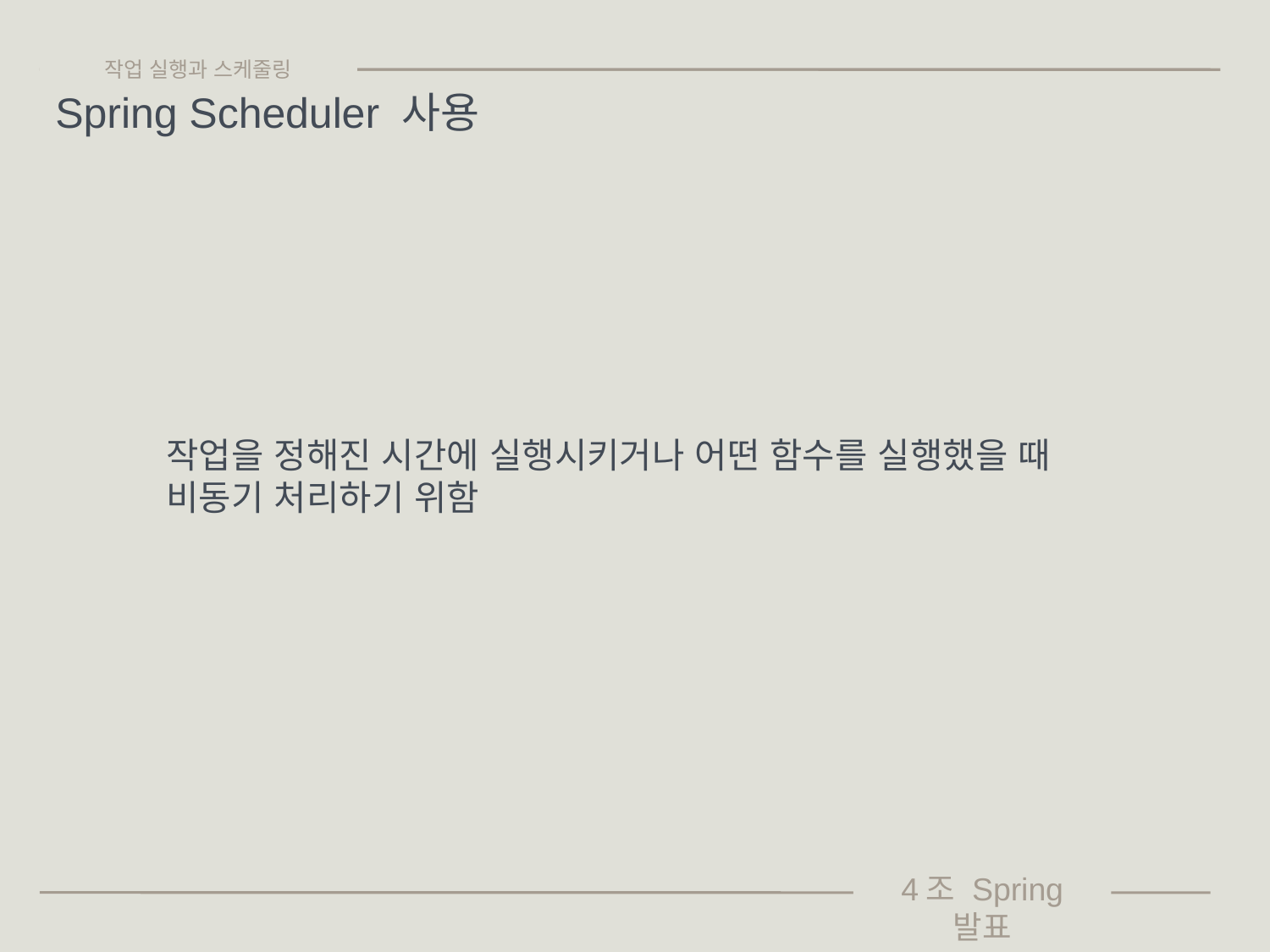

작업 실행과 스케줄링
Spring Scheduler 사용
작업을 정해진 시간에 실행시키거나 어떤 함수를 실행했을 때 비동기 처리하기 위함
4조 Spring 발표